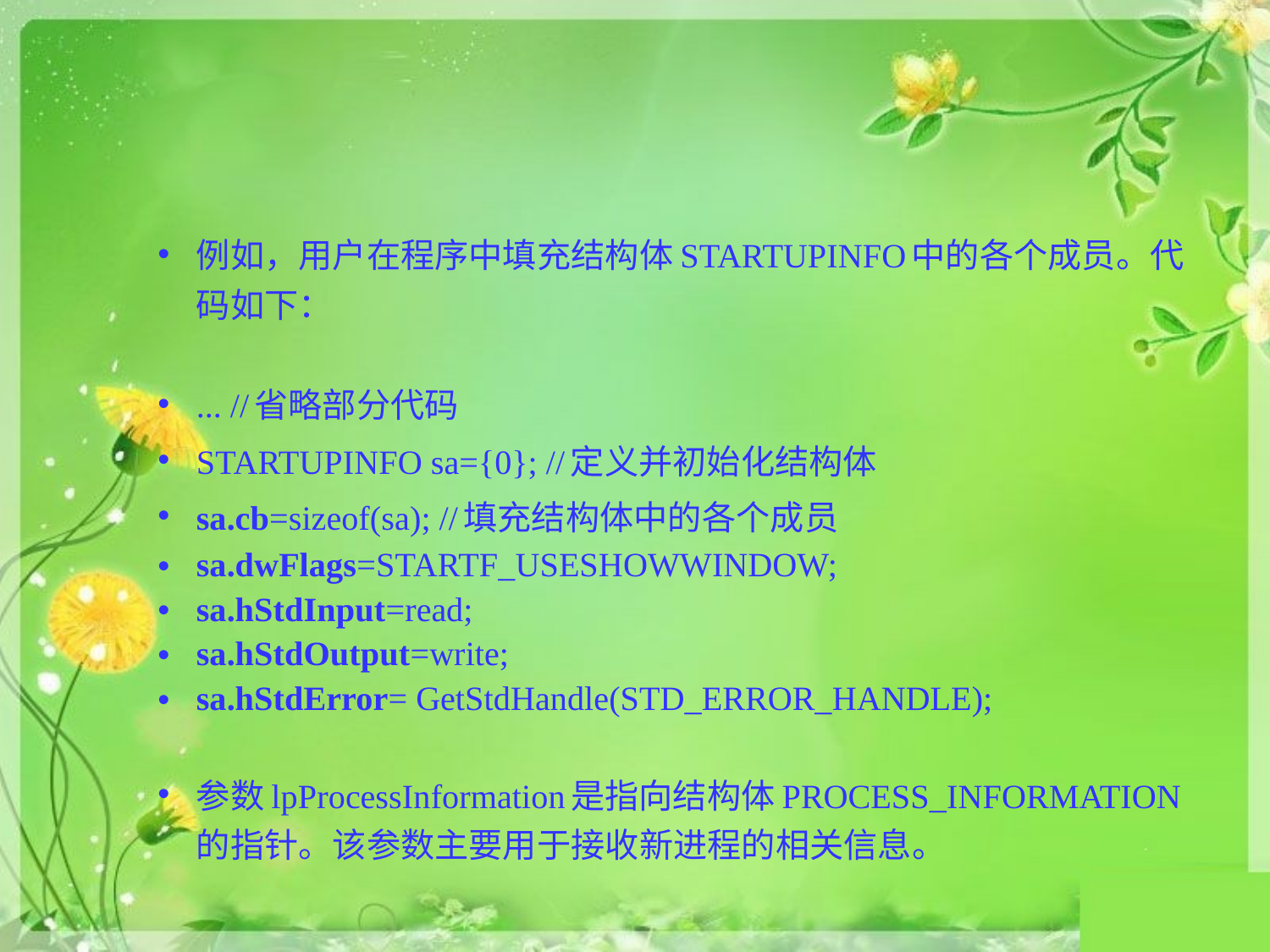

#
例如，用户在程序中填充结构体STARTUPINFO中的各个成员。代码如下：

... //省略部分代码
STARTUPINFO sa={0}; //定义并初始化结构体
sa.cb=sizeof(sa); //填充结构体中的各个成员
sa.dwFlags=STARTF_USESHOWWINDOW;
sa.hStdInput=read;
sa.hStdOutput=write;
sa.hStdError= GetStdHandle(STD_ERROR_HANDLE);

参数lpProcessInformation是指向结构体PROCESS_INFORMATION的指针。该参数主要用于接收新进程的相关信息。